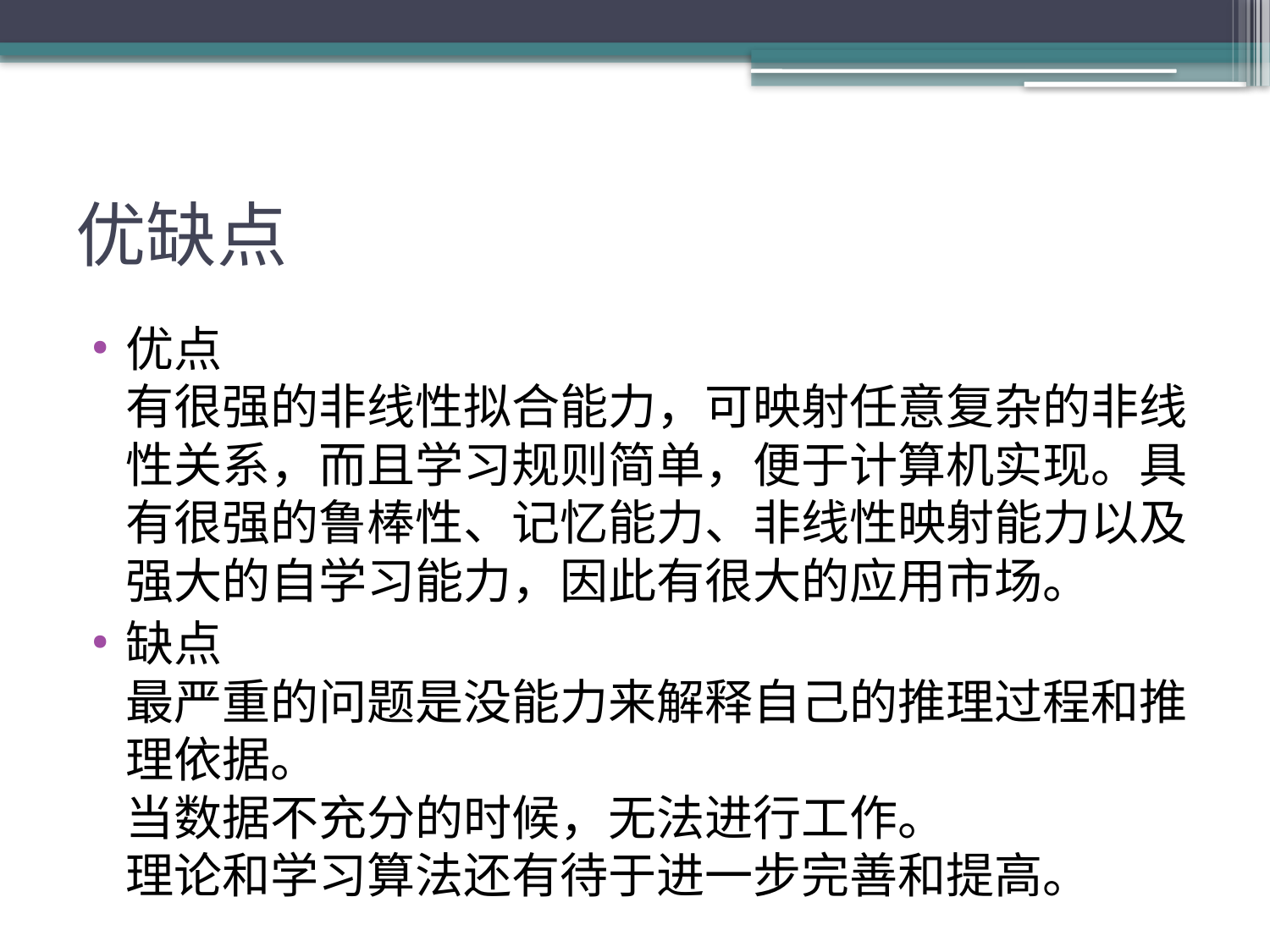

# 优缺点
优点
有很强的非线性拟合能力，可映射任意复杂的非线性关系，而且学习规则简单，便于计算机实现。具有很强的鲁棒性、记忆能力、非线性映射能力以及强大的自学习能力，因此有很大的应用市场。
缺点
最严重的问题是没能力来解释自己的推理过程和推理依据。
当数据不充分的时候，无法进行工作。
理论和学习算法还有待于进一步完善和提高。